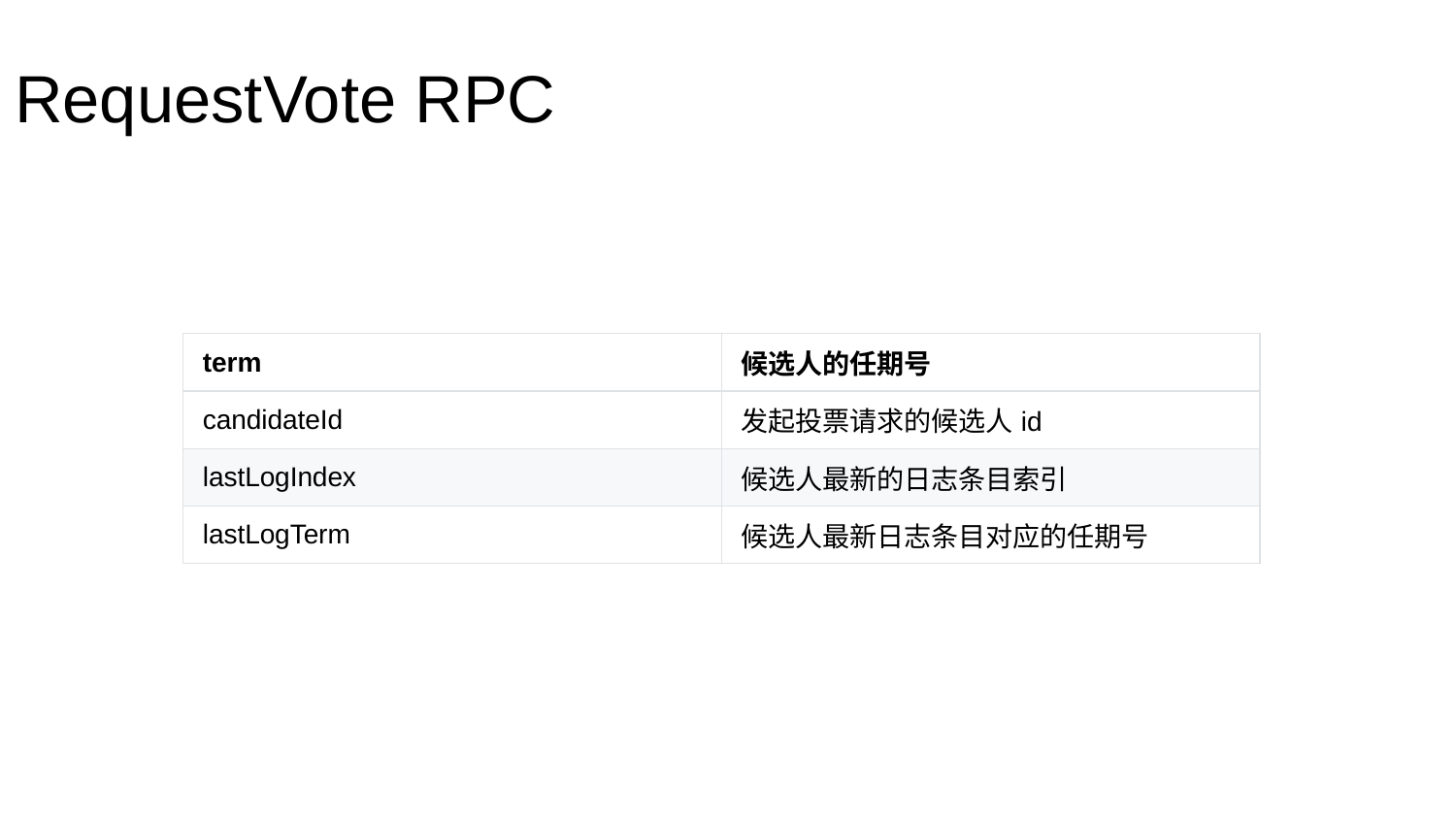

RequestVote RPC
| term | 候选人的任期号 |
| --- | --- |
| candidateId | 发起投票请求的候选人id |
| lastLogIndex | 候选人最新的日志条目索引 |
| lastLogTerm | 候选人最新日志条目对应的任期号 |